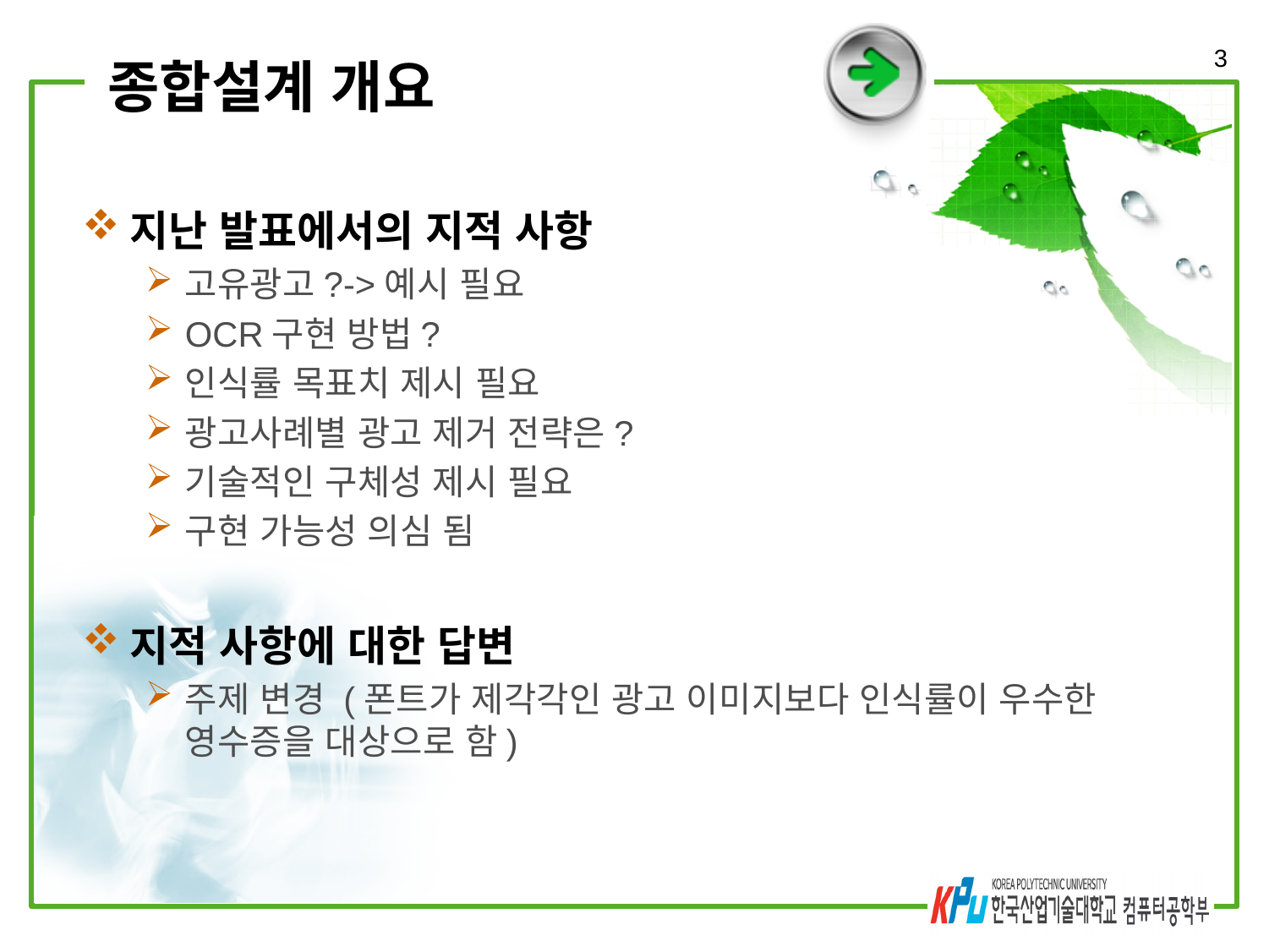

3
# 종합설계 개요
지난 발표에서의 지적 사항
고유광고?->예시 필요
OCR구현 방법?
인식률 목표치 제시 필요
광고사례별 광고 제거 전략은?
기술적인 구체성 제시 필요
구현 가능성 의심 됨

지적 사항에 대한 답변
주제 변경 (폰트가 제각각인 광고 이미지보다 인식률이 우수한 영수증을 대상으로 함)